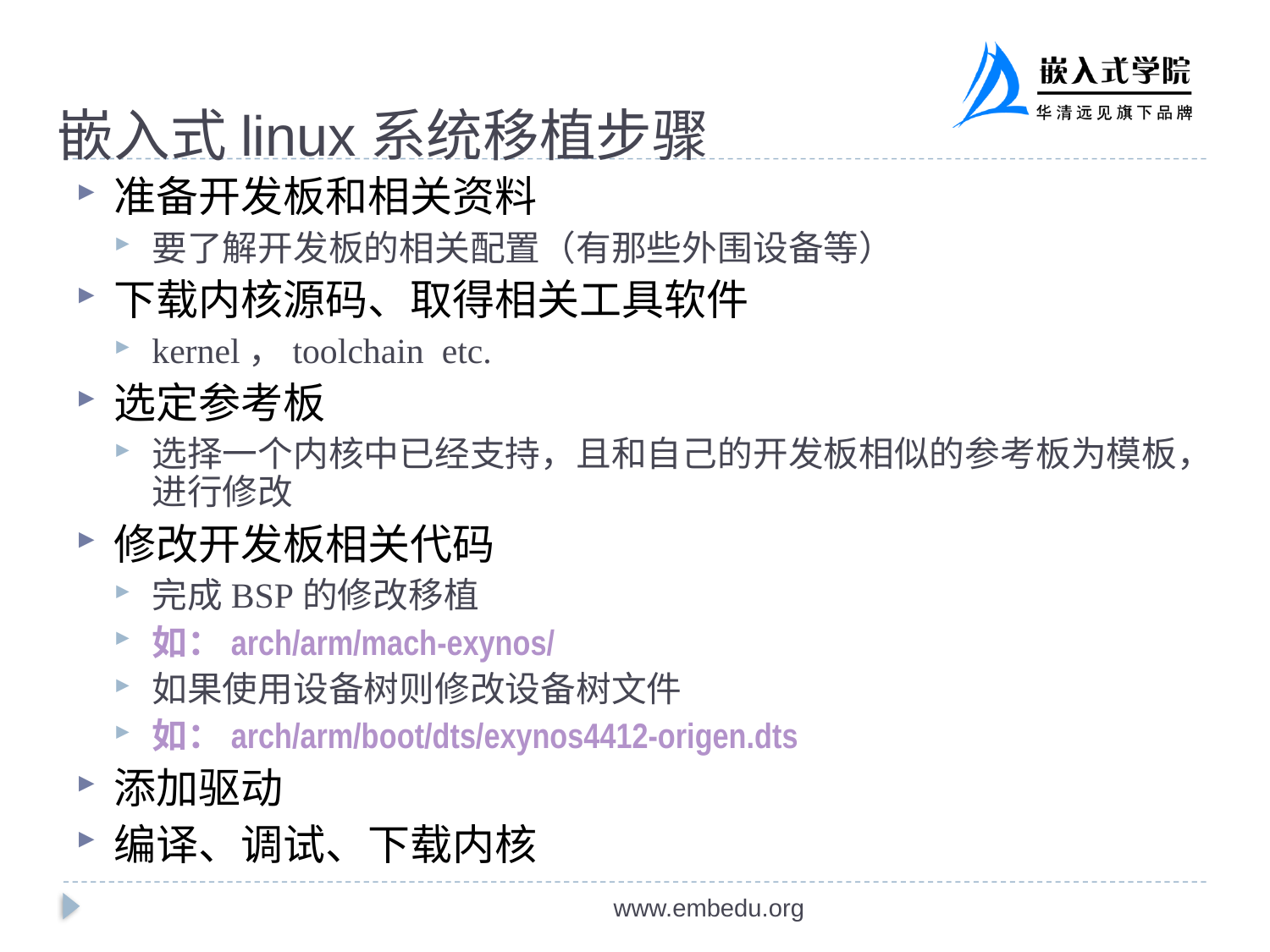

# 嵌入式linux系统移植步骤
准备开发板和相关资料
要了解开发板的相关配置（有那些外围设备等）
下载内核源码、取得相关工具软件
kernel，toolchain  etc.
选定参考板
选择一个内核中已经支持，且和自己的开发板相似的参考板为模板，进行修改
修改开发板相关代码
完成BSP的修改移植
如：arch/arm/mach-exynos/
如果使用设备树则修改设备树文件
如：arch/arm/boot/dts/exynos4412-origen.dts
添加驱动
编译、调试、下载内核

www.embedu.org